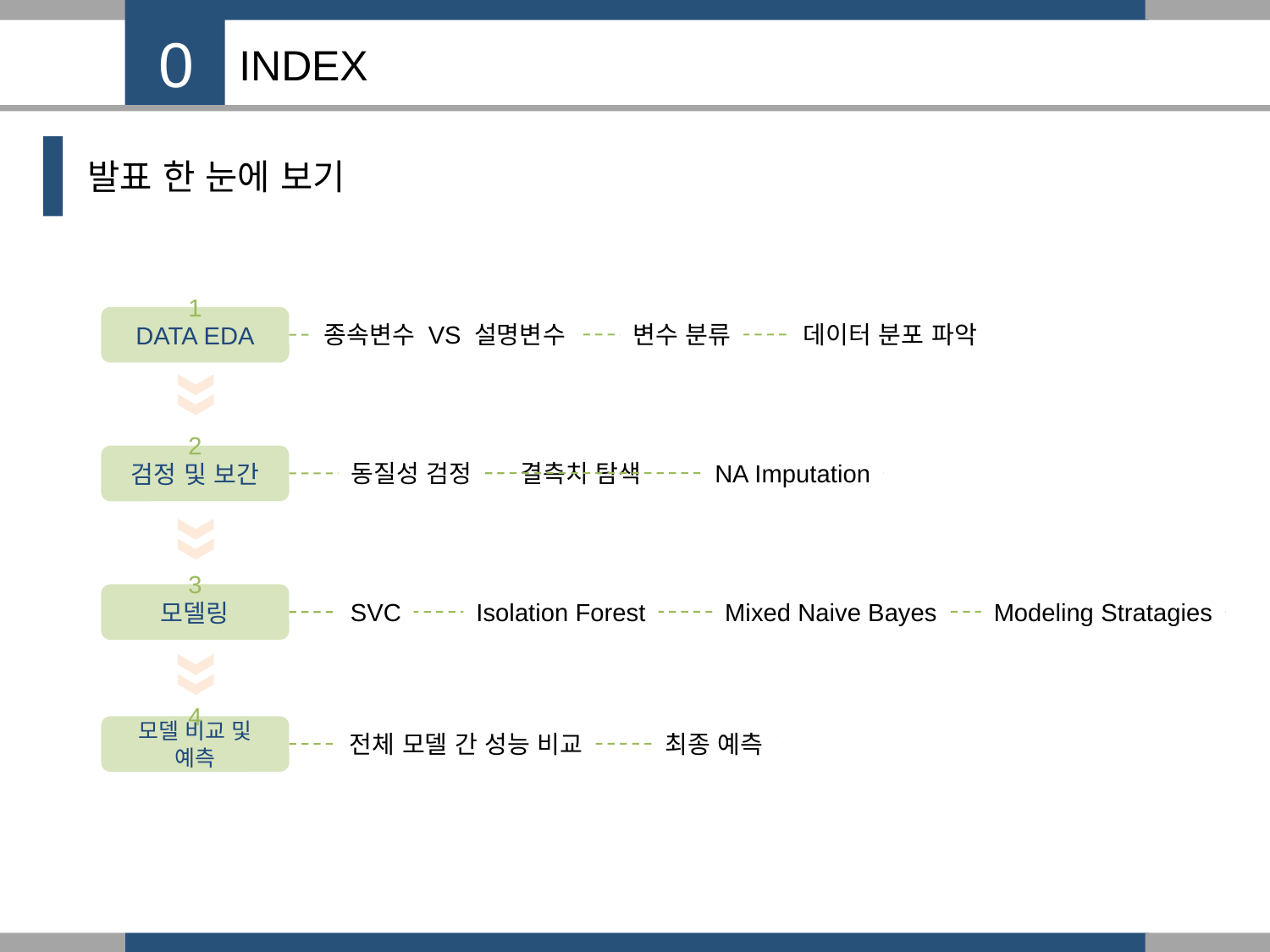

0
# INDEX
발표 한 눈에 보기
1
DATA EDA
종속변수 VS 설명변수
변수 분류
데이터 분포 파악

2
검정 및 보간
결측치 탐색
NA Imputation
동질성 검정

3
모델링
Modeling Stratagies
Mixed Naive Bayes
SVC
Isolation Forest

4
모델 비교 및 예측
최종 예측
전체 모델 간 성능 비교